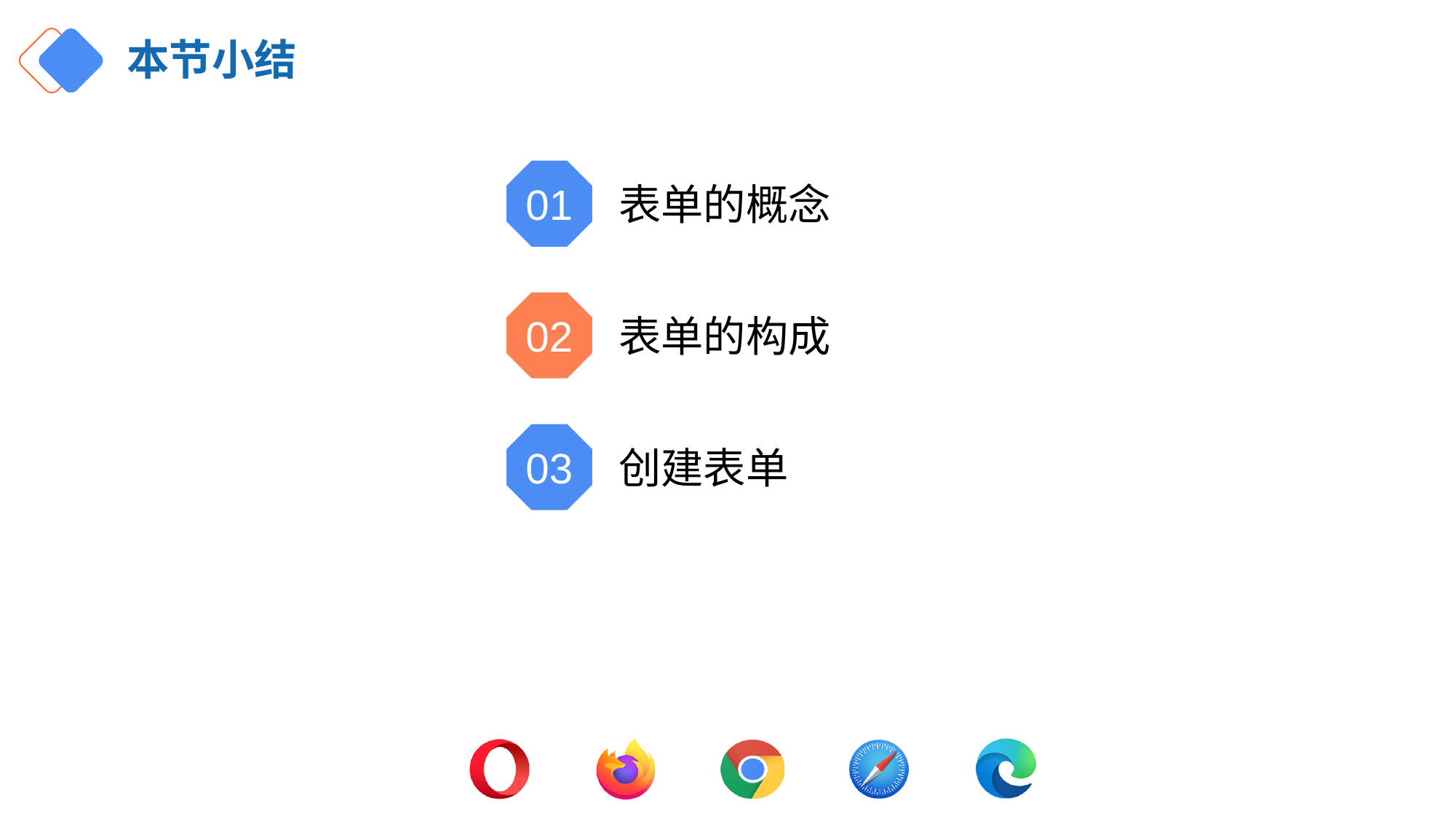

# 本节小结

01
表单的概念

02
表单的构成

03
创建表单